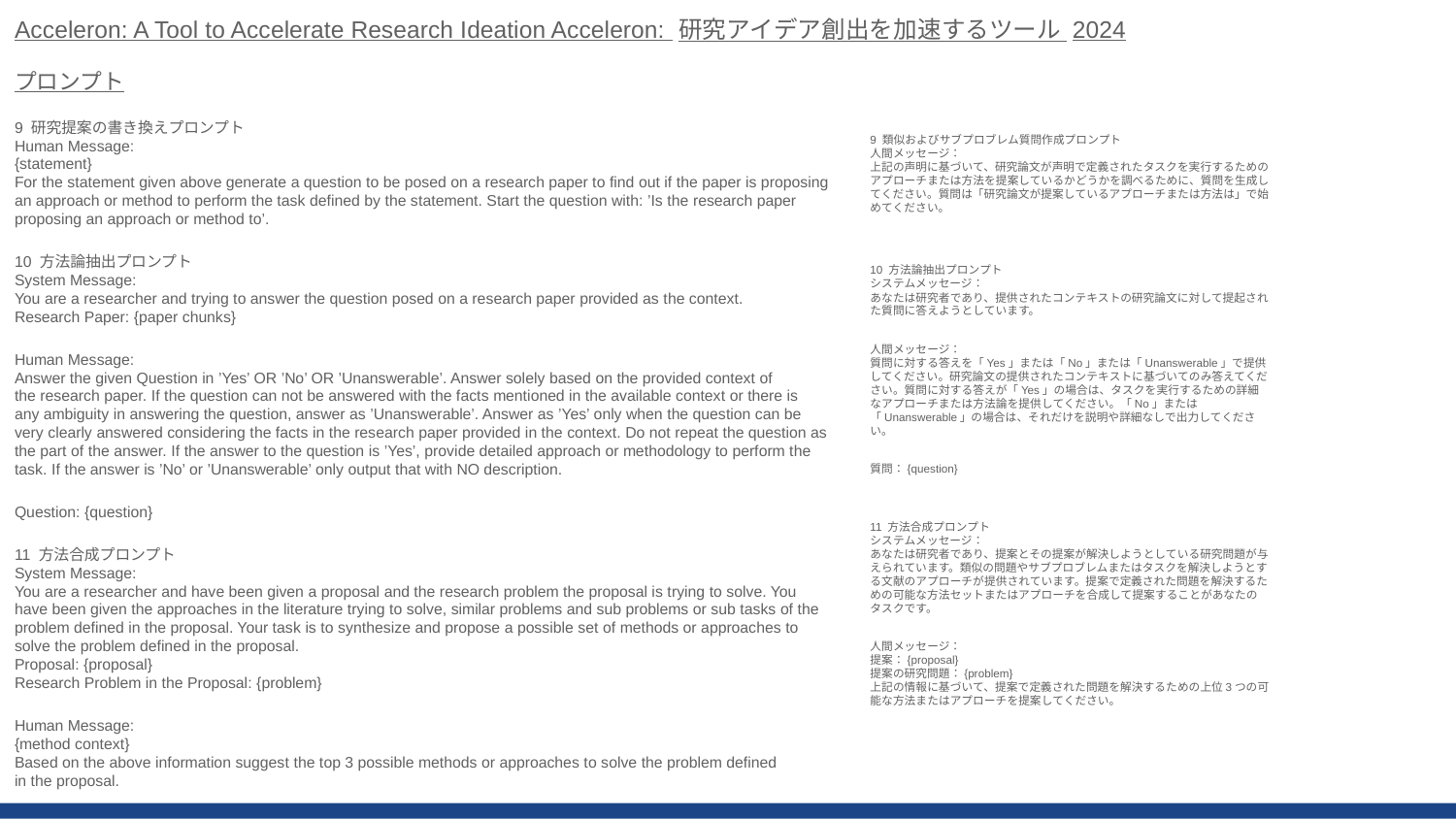

Acceleron: A Tool to Accelerate Research Ideation Acceleron: 研究アイデア創出を加速するツール 2024
プロンプト
9 研究提案の書き換えプロンプト
Human Message:
{statement}
For the statement given above generate a question to be posed on a research paper to find out if the paper is proposing
an approach or method to perform the task defined by the statement. Start the question with: ’Is the research paper
proposing an approach or method to’.
10 方法論抽出プロンプト
System Message:
You are a researcher and trying to answer the question posed on a research paper provided as the context.
Research Paper: {paper chunks}
Human Message:
Answer the given Question in ’Yes’ OR ’No’ OR ’Unanswerable’. Answer solely based on the provided context of
the research paper. If the question can not be answered with the facts mentioned in the available context or there is
any ambiguity in answering the question, answer as ’Unanswerable’. Answer as ’Yes’ only when the question can be
very clearly answered considering the facts in the research paper provided in the context. Do not repeat the question as
the part of the answer. If the answer to the question is ’Yes’, provide detailed approach or methodology to perform the
task. If the answer is ’No’ or ’Unanswerable’ only output that with NO description.
Question: {question}
11 方法合成プロンプト
System Message:
You are a researcher and have been given a proposal and the research problem the proposal is trying to solve. You
have been given the approaches in the literature trying to solve, similar problems and sub problems or sub tasks of the
problem defined in the proposal. Your task is to synthesize and propose a possible set of methods or approaches to
solve the problem defined in the proposal.
Proposal: {proposal}
Research Problem in the Proposal: {problem}
Human Message:
{method context}
Based on the above information suggest the top 3 possible methods or approaches to solve the problem defined
in the proposal.
9 類似およびサブプロブレム質問作成プロンプト
人間メッセージ：
上記の声明に基づいて、研究論文が声明で定義されたタスクを実行するためのアプローチまたは方法を提案しているかどうかを調べるために、質問を生成してください。質問は「研究論文が提案しているアプローチまたは方法は」で始めてください。
10 方法論抽出プロンプト
システムメッセージ：
あなたは研究者であり、提供されたコンテキストの研究論文に対して提起された質問に答えようとしています。
人間メッセージ：
質問に対する答えを「Yes」または「No」または「Unanswerable」で提供してください。研究論文の提供されたコンテキストに基づいてのみ答えてください。質問に対する答えが「Yes」の場合は、タスクを実行するための詳細なアプローチまたは方法論を提供してください。「No」または「Unanswerable」の場合は、それだけを説明や詳細なしで出力してください。
質問：{question}
11 方法合成プロンプト
システムメッセージ：
あなたは研究者であり、提案とその提案が解決しようとしている研究問題が与えられています。類似の問題やサブプロブレムまたはタスクを解決しようとする文献のアプローチが提供されています。提案で定義された問題を解決するための可能な方法セットまたはアプローチを合成して提案することがあなたのタスクです。
人間メッセージ：
提案：{proposal}
提案の研究問題：{problem}
上記の情報に基づいて、提案で定義された問題を解決するための上位3つの可能な方法またはアプローチを提案してください。